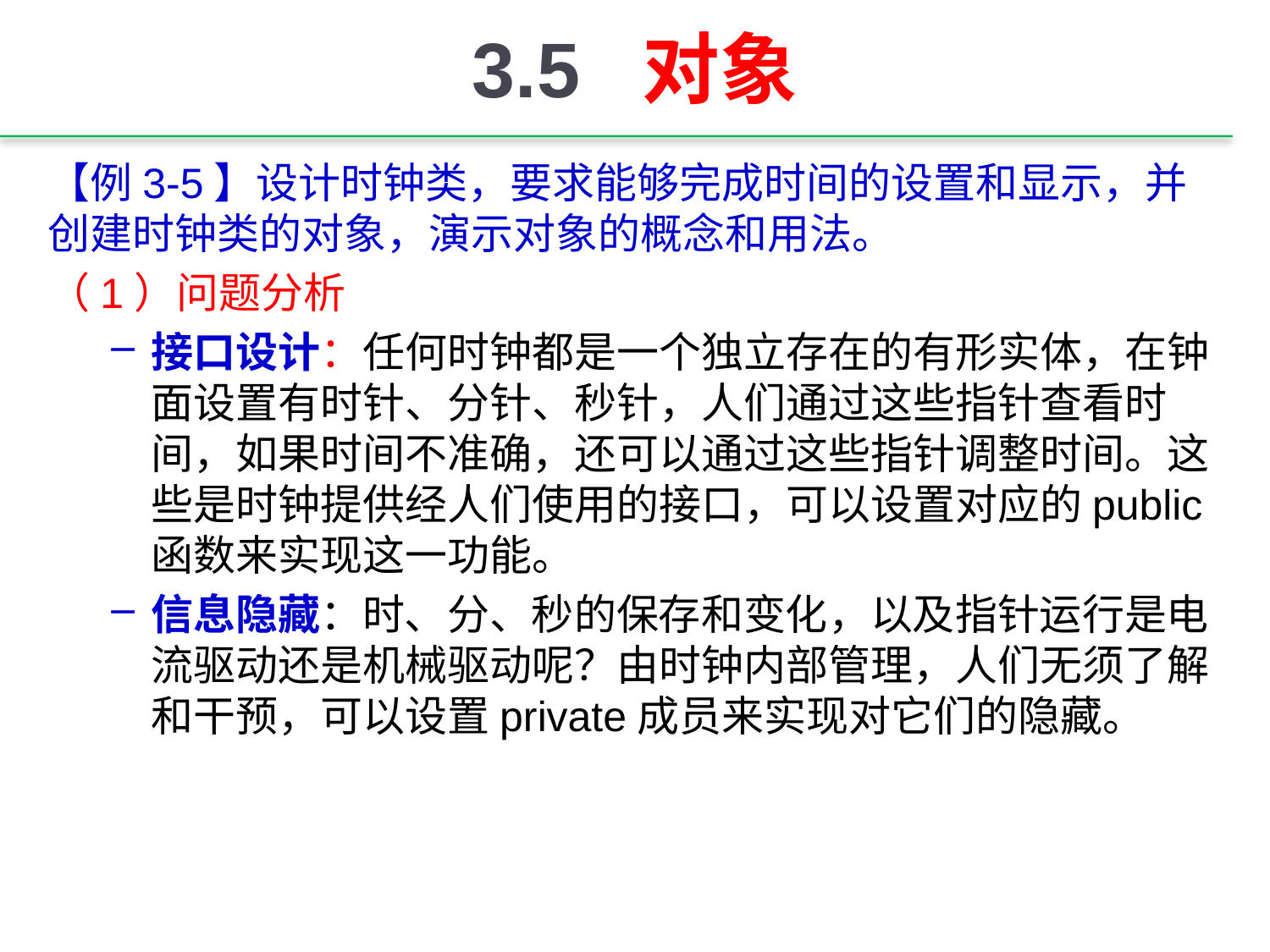

# 3.5  对象
【例3-5】设计时钟类，要求能够完成时间的设置和显示，并创建时钟类的对象，演示对象的概念和用法。
（1）问题分析
接口设计：任何时钟都是一个独立存在的有形实体，在钟面设置有时针、分针、秒针，人们通过这些指针查看时间，如果时间不准确，还可以通过这些指针调整时间。这些是时钟提供经人们使用的接口，可以设置对应的public函数来实现这一功能。
信息隐藏：时、分、秒的保存和变化，以及指针运行是电流驱动还是机械驱动呢？由时钟内部管理，人们无须了解和干预，可以设置private成员来实现对它们的隐藏。